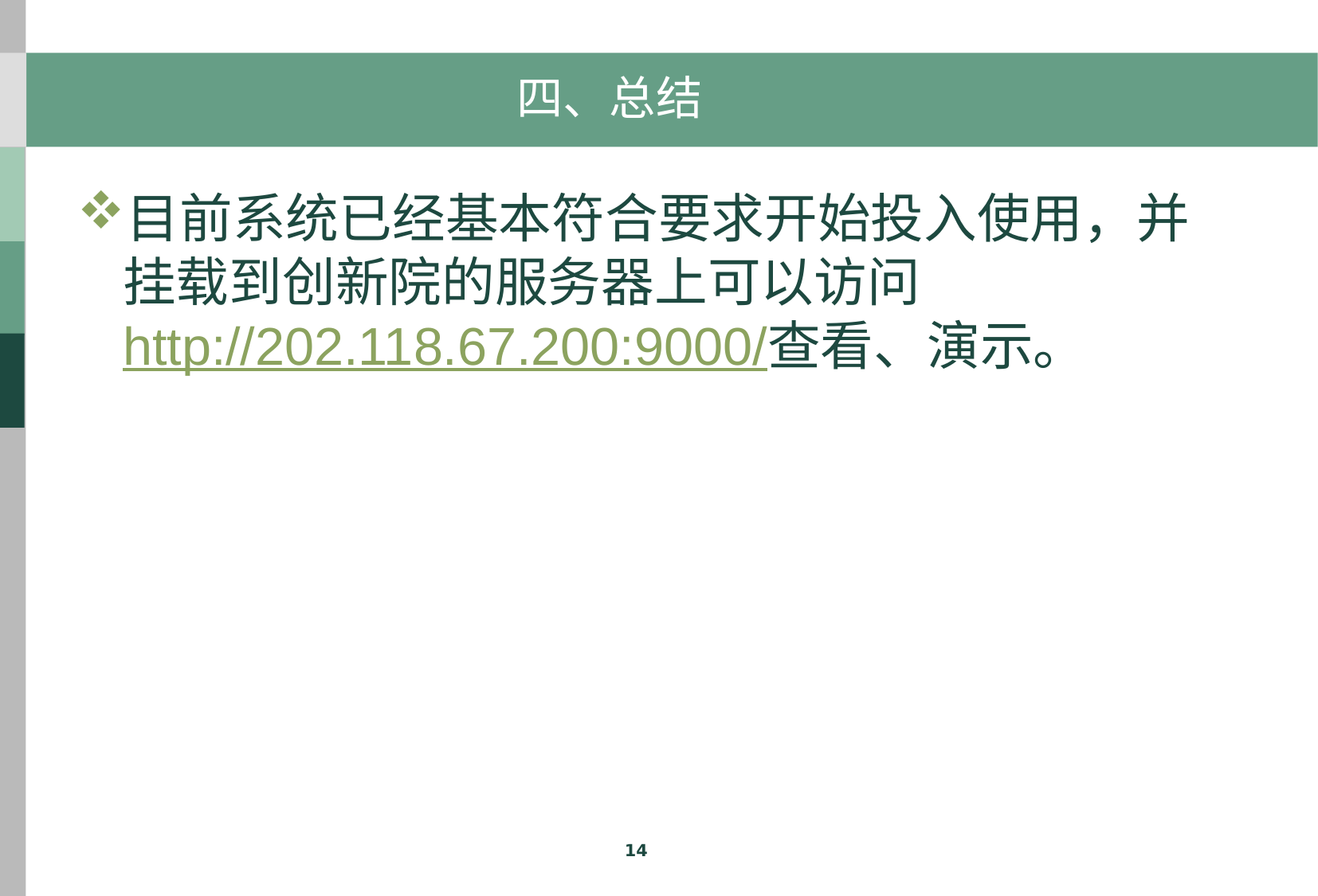

# 四、总结
目前系统已经基本符合要求开始投入使用，并挂载到创新院的服务器上可以访问http://202.118.67.200:9000/查看、演示。
14